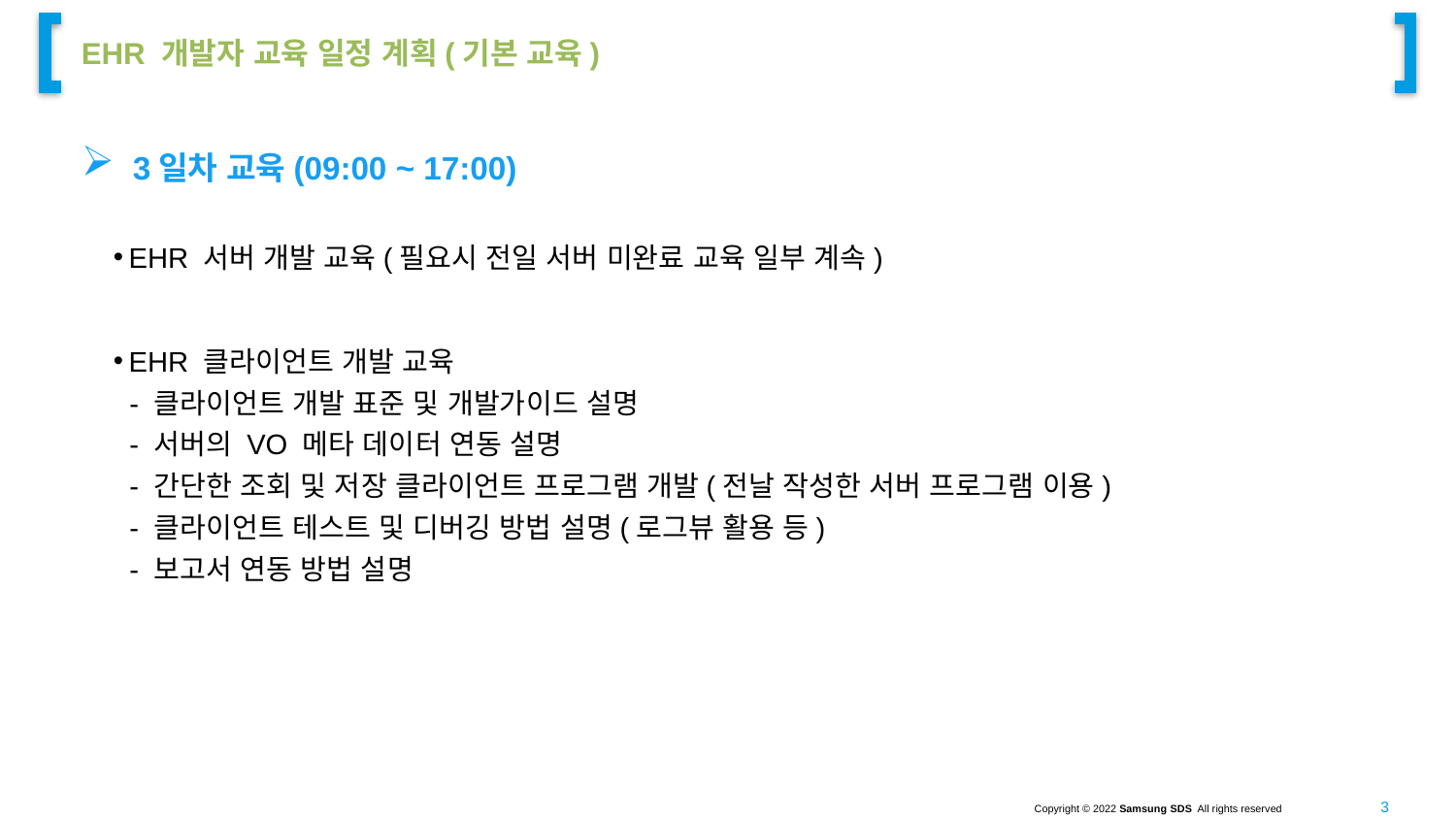

# EHR 개발자 교육 일정 계획(기본 교육)
  3일차 교육(09:00 ~ 17:00)

EHR 서버 개발 교육(필요시 전일 서버 미완료 교육 일부 계속)

EHR 클라이언트 개발 교육
  - 클라이언트 개발 표준 및 개발가이드 설명
  - 서버의 VO 메타 데이터 연동 설명
  - 간단한 조회 및 저장 클라이언트 프로그램 개발(전날 작성한 서버 프로그램 이용)
  - 클라이언트 테스트 및 디버깅 방법 설명(로그뷰 활용 등)
  - 보고서 연동 방법 설명